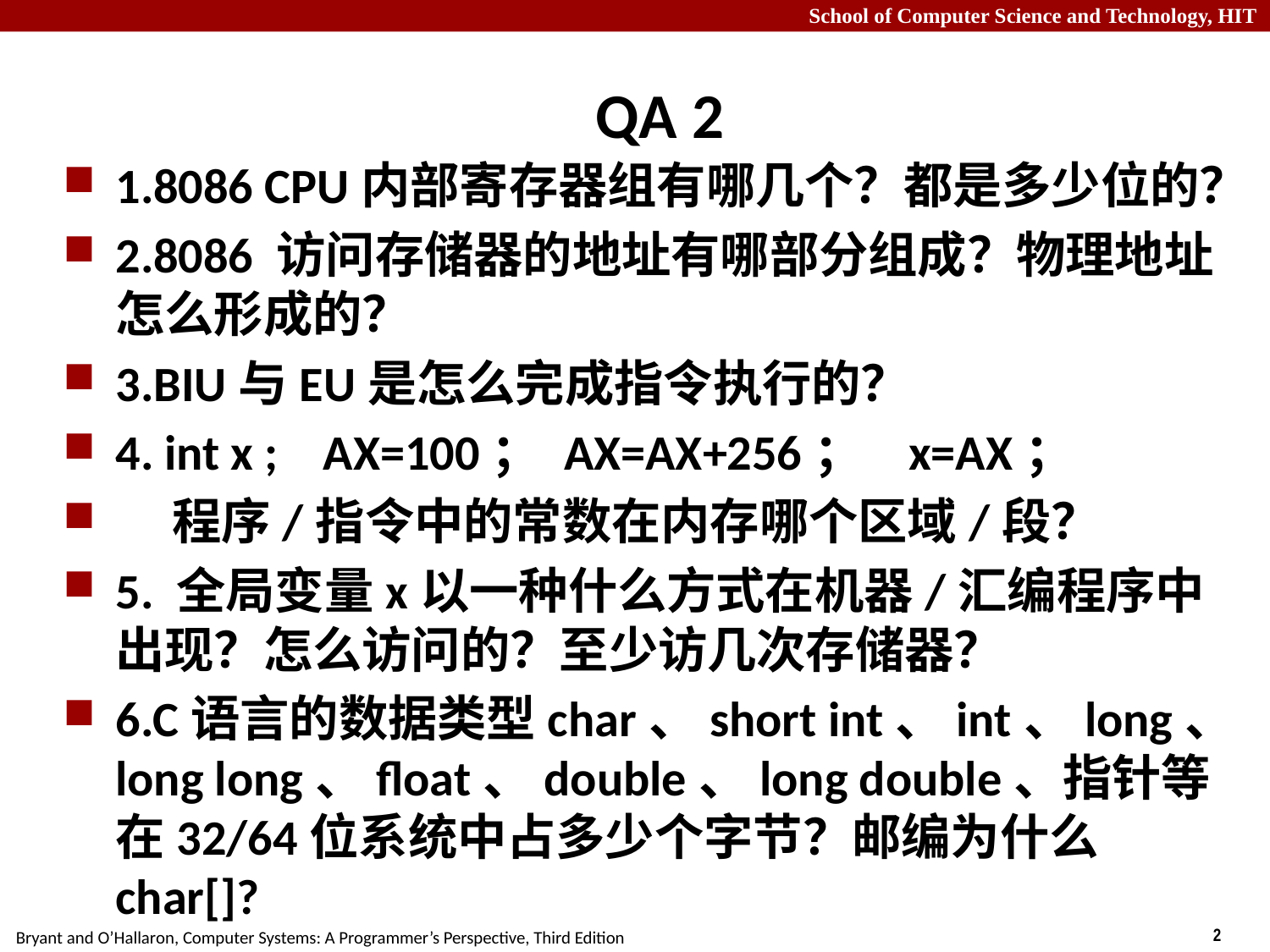

# QA 2
1.8086 CPU内部寄存器组有哪几个？都是多少位的？
2.8086 访问存储器的地址有哪部分组成？物理地址怎么形成的？
3.BIU与EU是怎么完成指令执行的？
4. int x ;    AX=100； AX=AX+256；   x=AX；
    程序/指令中的常数在内存哪个区域/段？
5. 全局变量x以一种什么方式在机器/汇编程序中出现？怎么访问的？至少访几次存储器？
6.C语言的数据类型char、short int、int、long、long long、float、double、long double、指针等在32/64位系统中占多少个字节？邮编为什么char[]?